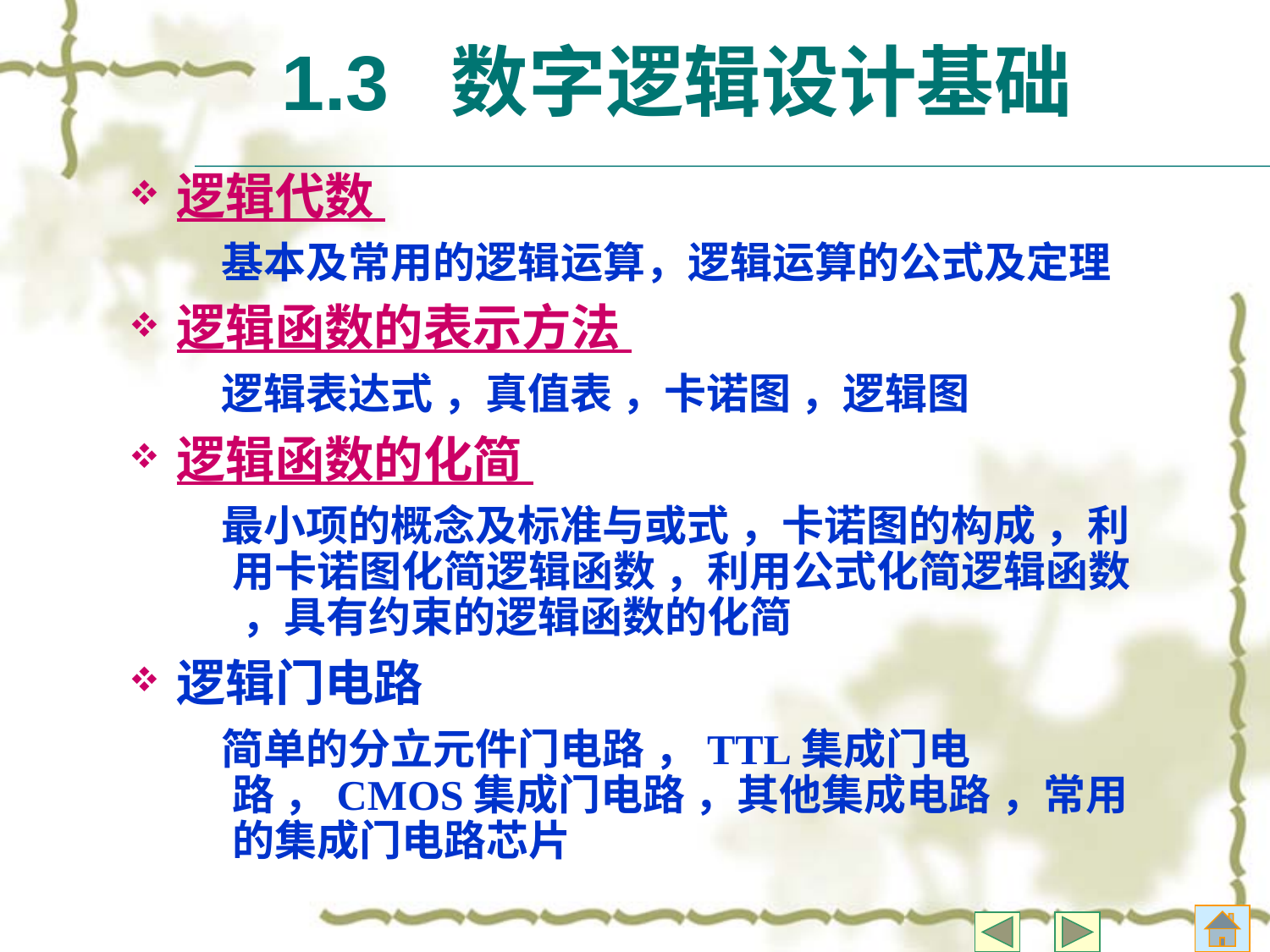

1.3  数字逻辑设计基础
逻辑代数
  基本及常用的逻辑运算，逻辑运算的公式及定理
逻辑函数的表示方法
  逻辑表达式 ，真值表 ，卡诺图 ，逻辑图
逻辑函数的化简
  最小项的概念及标准与或式 ，卡诺图的构成 ，利用卡诺图化简逻辑函数 ，利用公式化简逻辑函数 ，具有约束的逻辑函数的化简
逻辑门电路
  简单的分立元件门电路 ，TTL集成门电路 ，CMOS集成门电路 ，其他集成电路 ，常用的集成门电路芯片